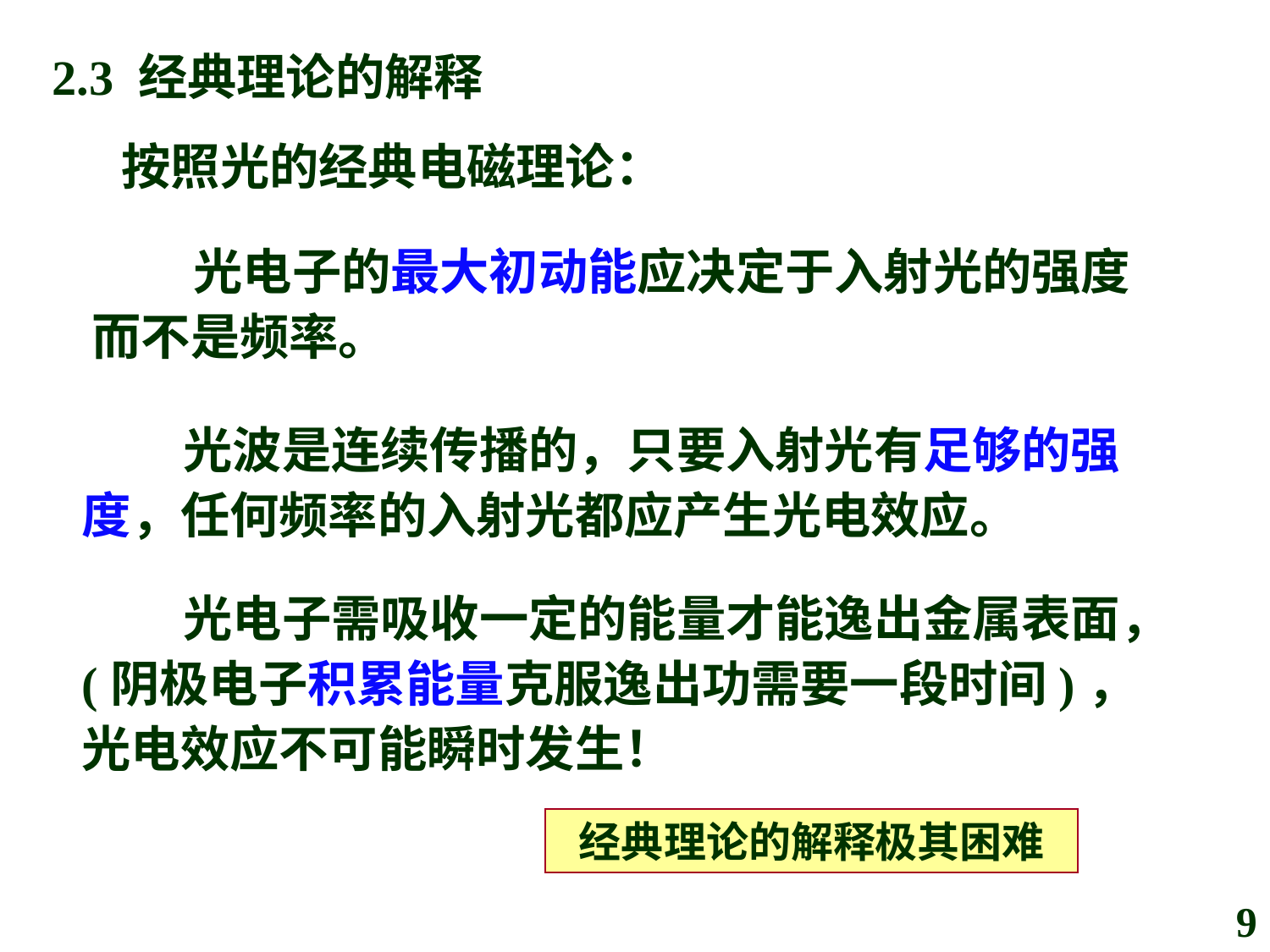

2.3 经典理论的解释
按照光的经典电磁理论：
        光电子的最大初动能应决定于入射光的强度而不是频率。
        光波是连续传播的，只要入射光有足够的强度，任何频率的入射光都应产生光电效应。
        光电子需吸收一定的能量才能逸出金属表面， (阴极电子积累能量克服逸出功需要一段时间)，
光电效应不可能瞬时发生！
经典理论的解释极其困难
9